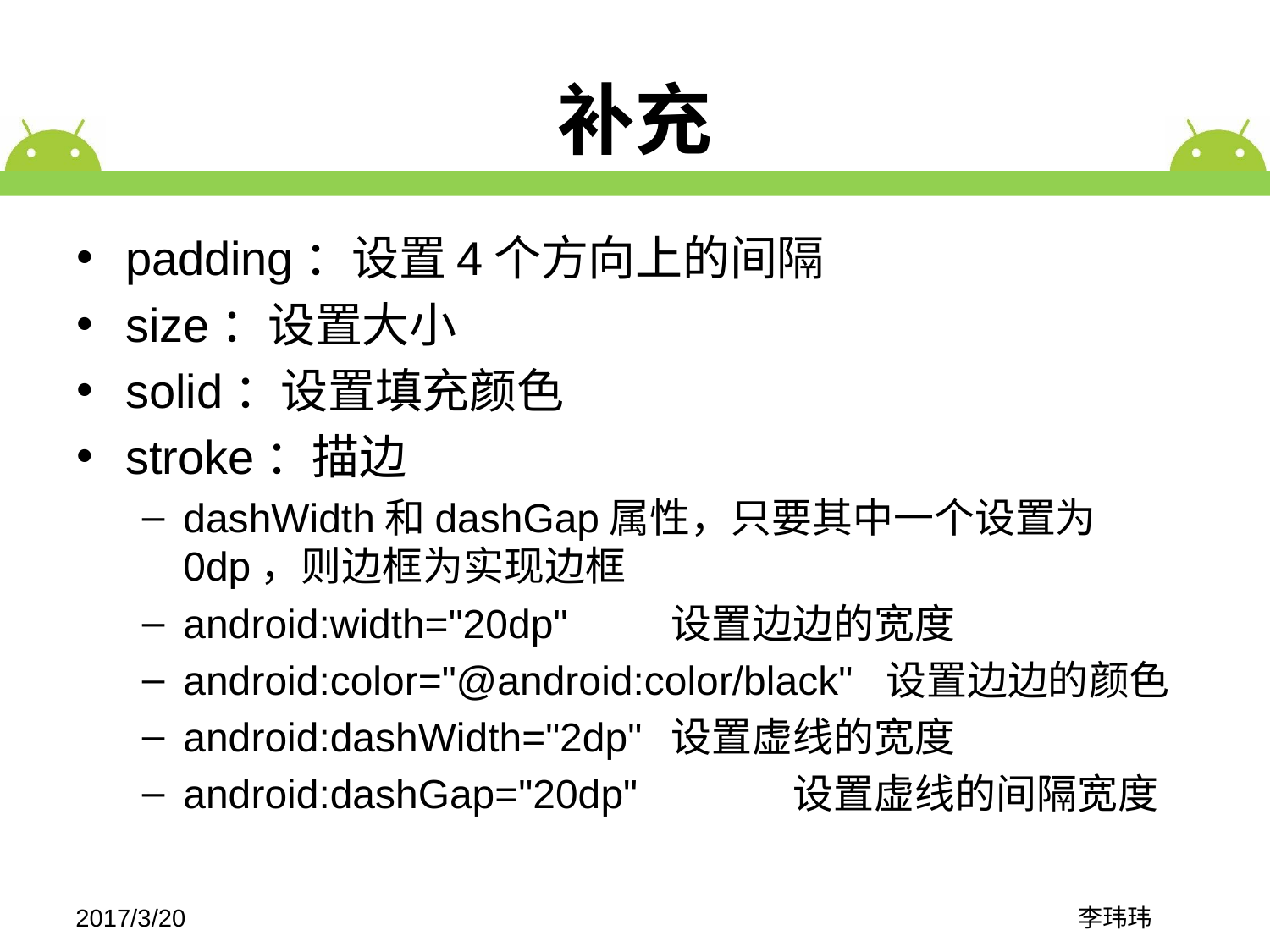

# 补充
padding：设置4个方向上的间隔
size：设置大小
solid：设置填充颜色
stroke：描边
dashWidth和dashGap属性，只要其中一个设置为0dp，则边框为实现边框
android:width="20dp" 	设置边边的宽度
android:color="@android:color/black"  设置边边的颜色
android:dashWidth="2dp"  	设置虚线的宽度
android:dashGap="20dp"   	设置虚线的间隔宽度